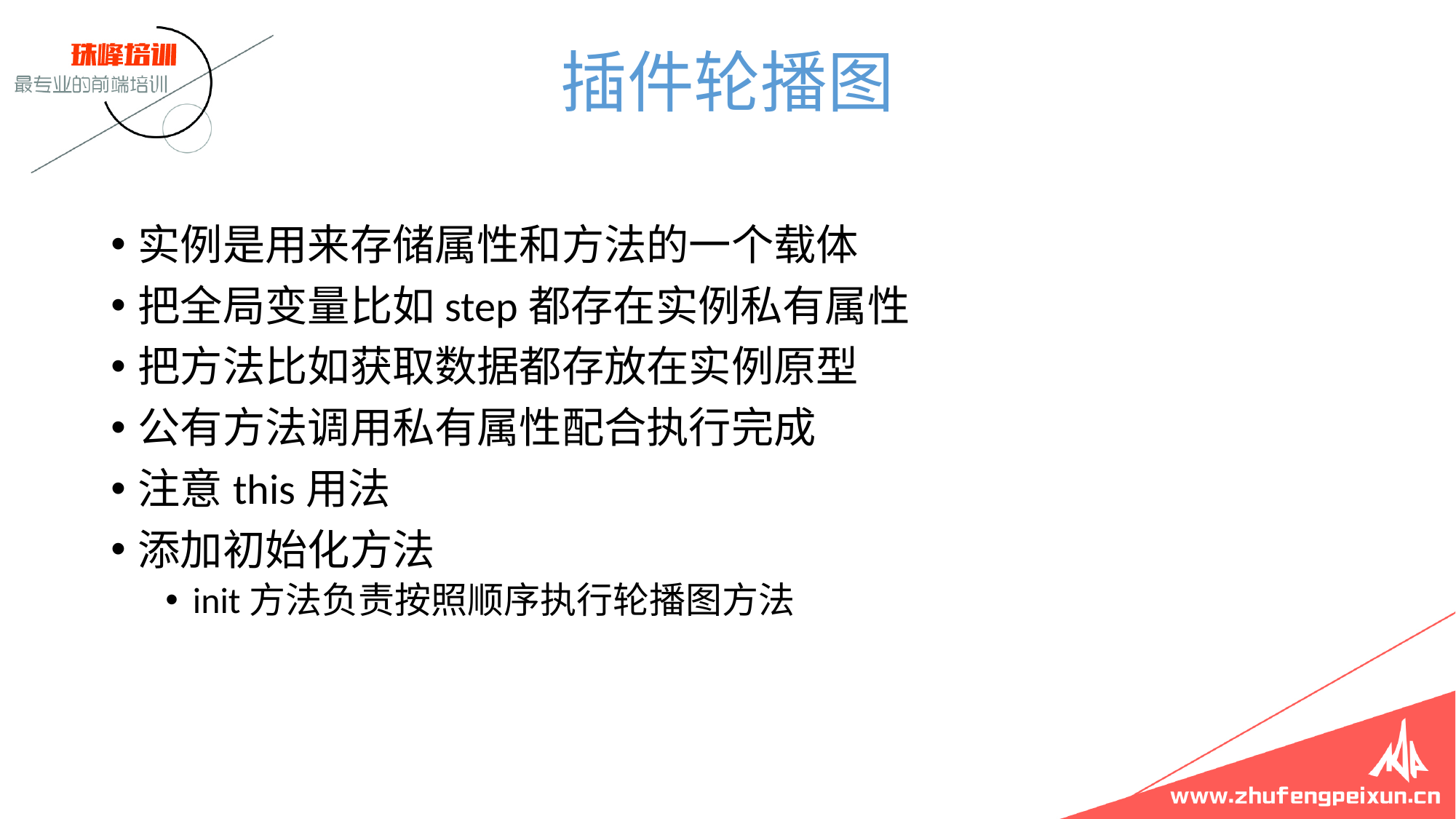

# 插件轮播图
实例是用来存储属性和方法的一个载体
把全局变量比如step都存在实例私有属性
把方法比如获取数据都存放在实例原型
公有方法调用私有属性配合执行完成
注意this用法
添加初始化方法
init方法负责按照顺序执行轮播图方法